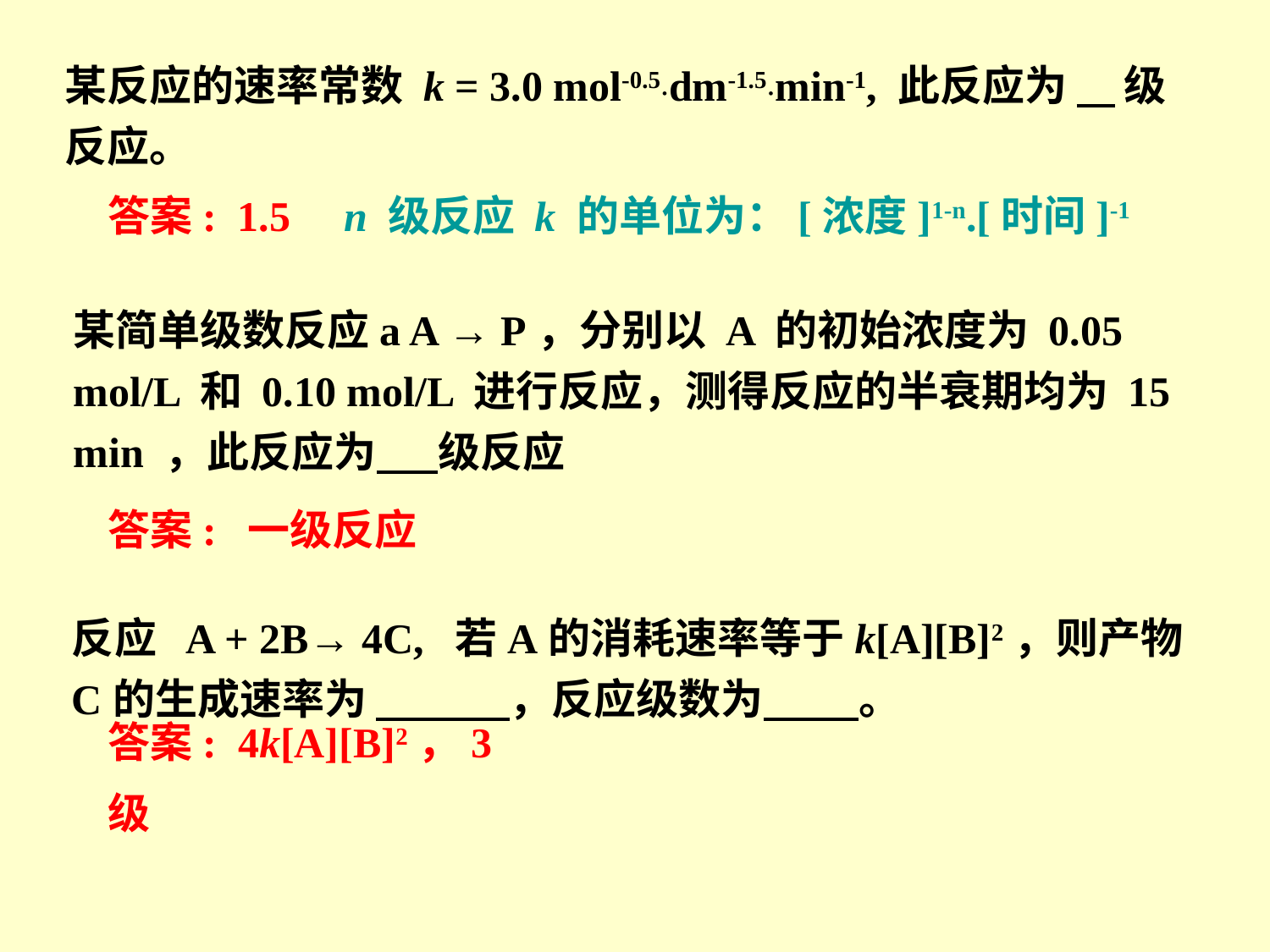

某反应的速率常数 k = 3.0 mol-0.5⋅dm-1.5⋅min-1, 此反应为      级反应。
答案:  1.5     n 级反应 k 的单位为：[浓度]1-n.[时间]-1
某简单级数反应a A → P，分别以 A 的初始浓度为 0.05 mol/L 和 0.10 mol/L 进行反应，测得反应的半衰期均为 15 min ，此反应为　  级反应
答案:  一级反应
反应  A + 2B→ 4C,  若A的消耗速率等于k[A][B]2，则产物C的生成速率为               ，反应级数为          。
答案:  4k[A][B]2，3级